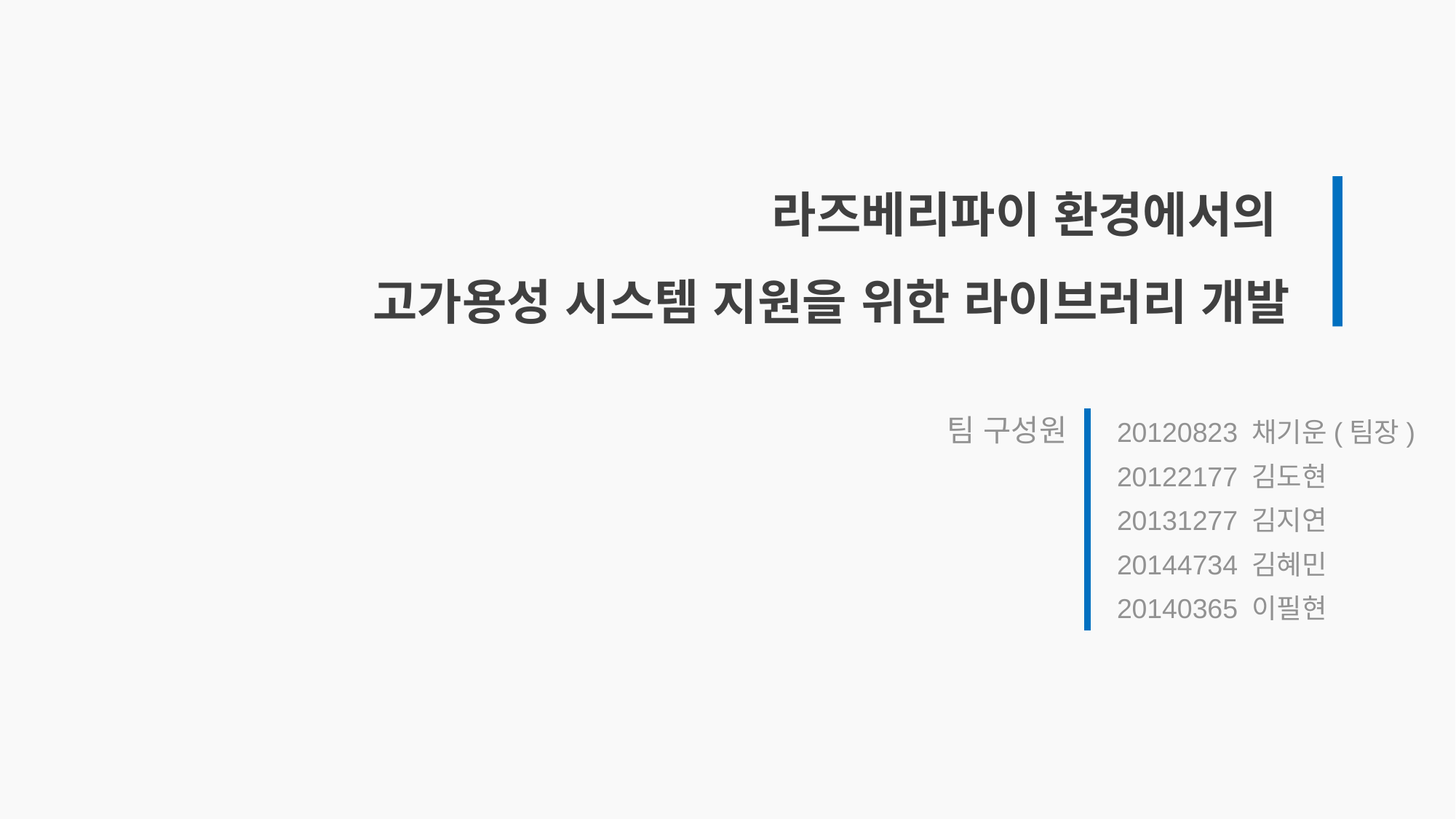

라즈베리파이 환경에서의
고가용성 시스템 지원을 위한 라이브러리 개발

팀 구성원
20120823 채기운(팀장)
20122177 김도현
20131277 김지연
20144734 김혜민
20140365 이필현